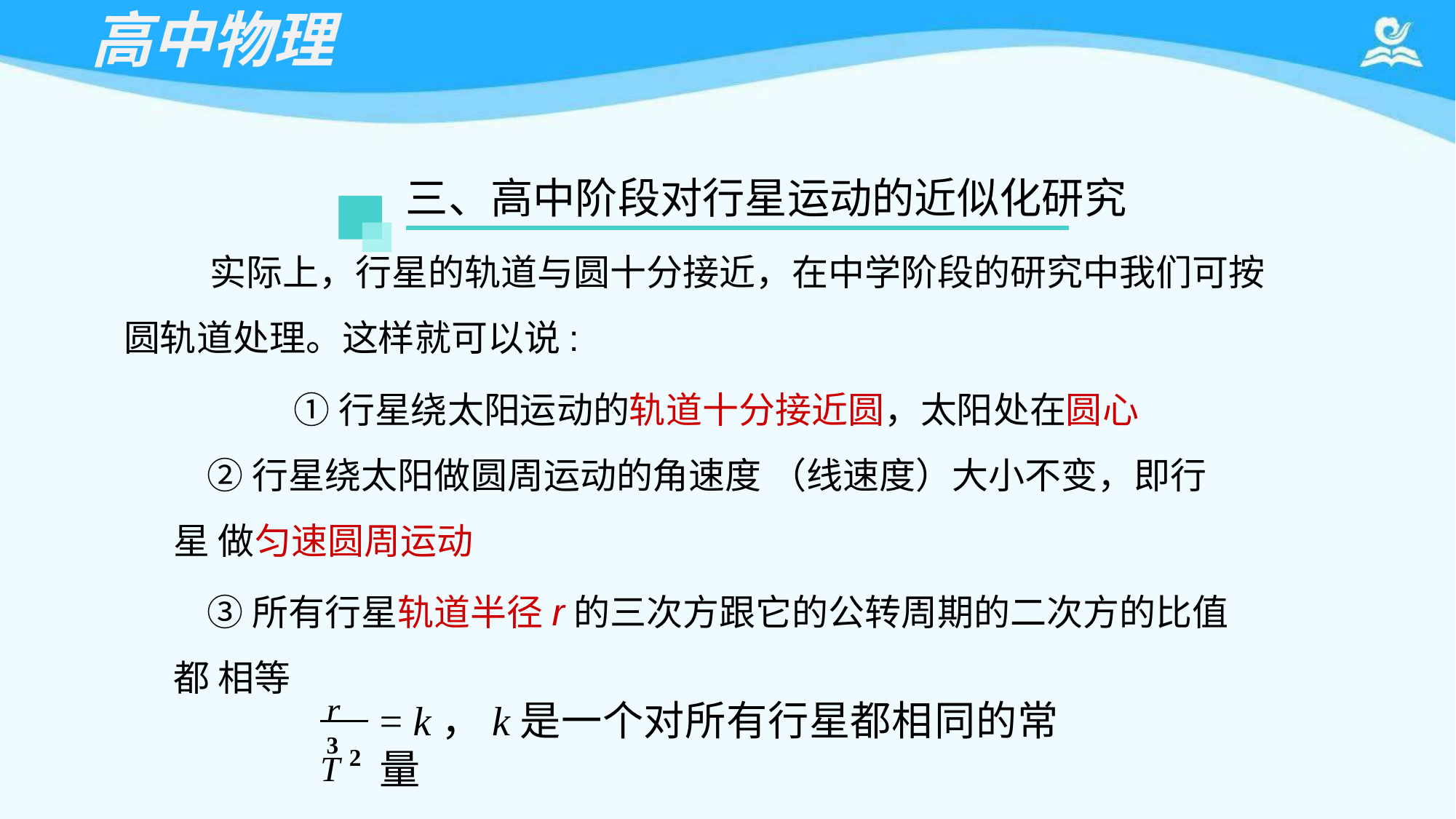

# 高中物理
三、高中阶段对行星运动的近似化研究

实际上，行星的轨道与圆十分接近，在中学阶段的研究中我们可按 圆轨道处理。这样就可以说:
①行星绕太阳运动的轨道十分接近圆，太阳处在圆心
②行星绕太阳做圆周运动的角速度 （线速度）大小不变，即行星 做匀速圆周运动
③所有行星轨道半径r的三次方跟它的公转周期的二次方的比值都 相等

r 3
= k，k是一个对所有行星都相同的常量
T 2